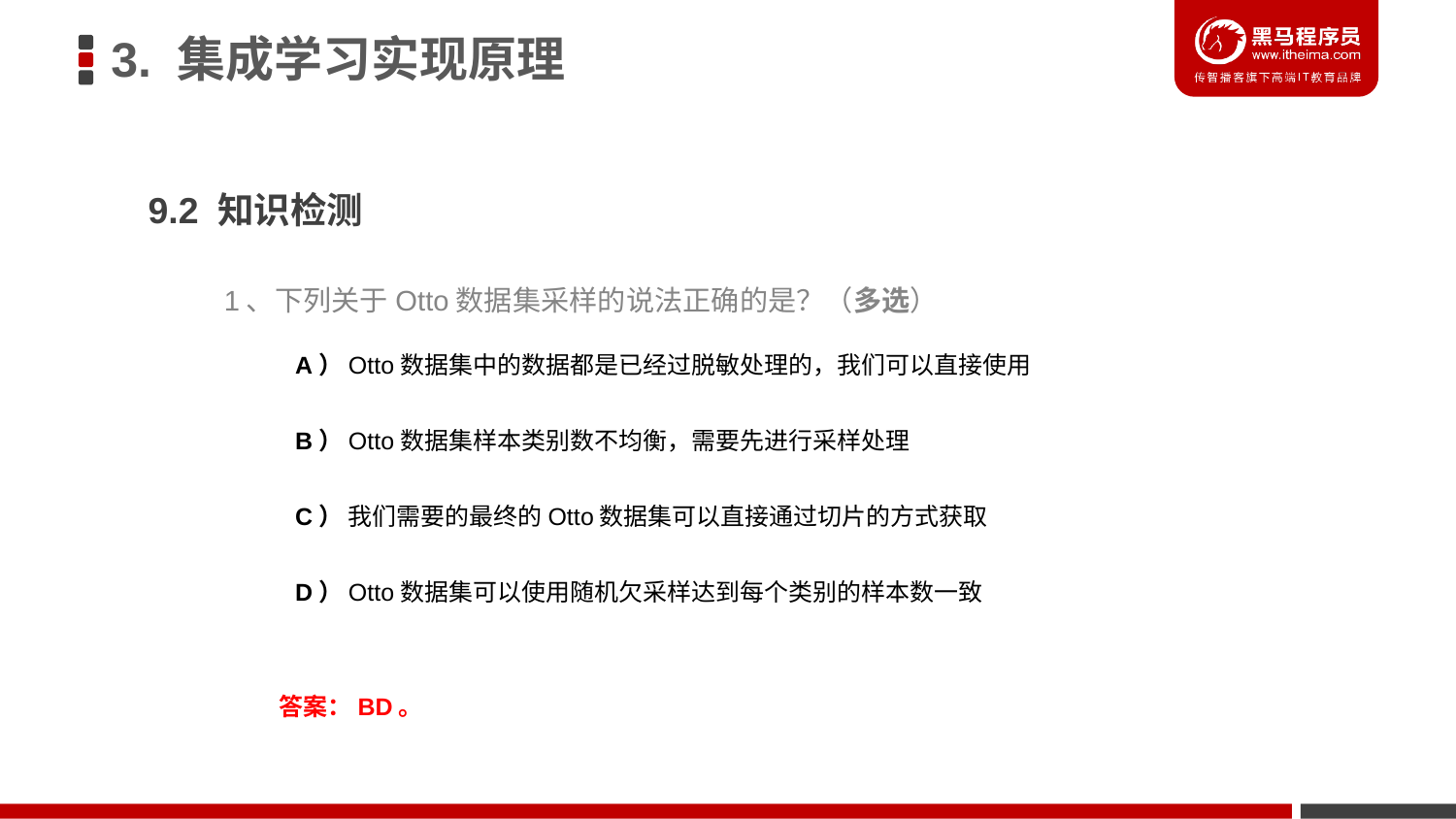

3. 集成学习实现原理
9.2 知识检测
1、下列关于Otto数据集采样的说法正确的是？（多选）
A）Otto数据集中的数据都是已经过脱敏处理的，我们可以直接使用

B）Otto数据集样本类别数不均衡，需要先进行采样处理

C） 我们需要的最终的Otto数据集可以直接通过切片的方式获取

D）Otto数据集可以使用随机欠采样达到每个类别的样本数一致
答案：BD。